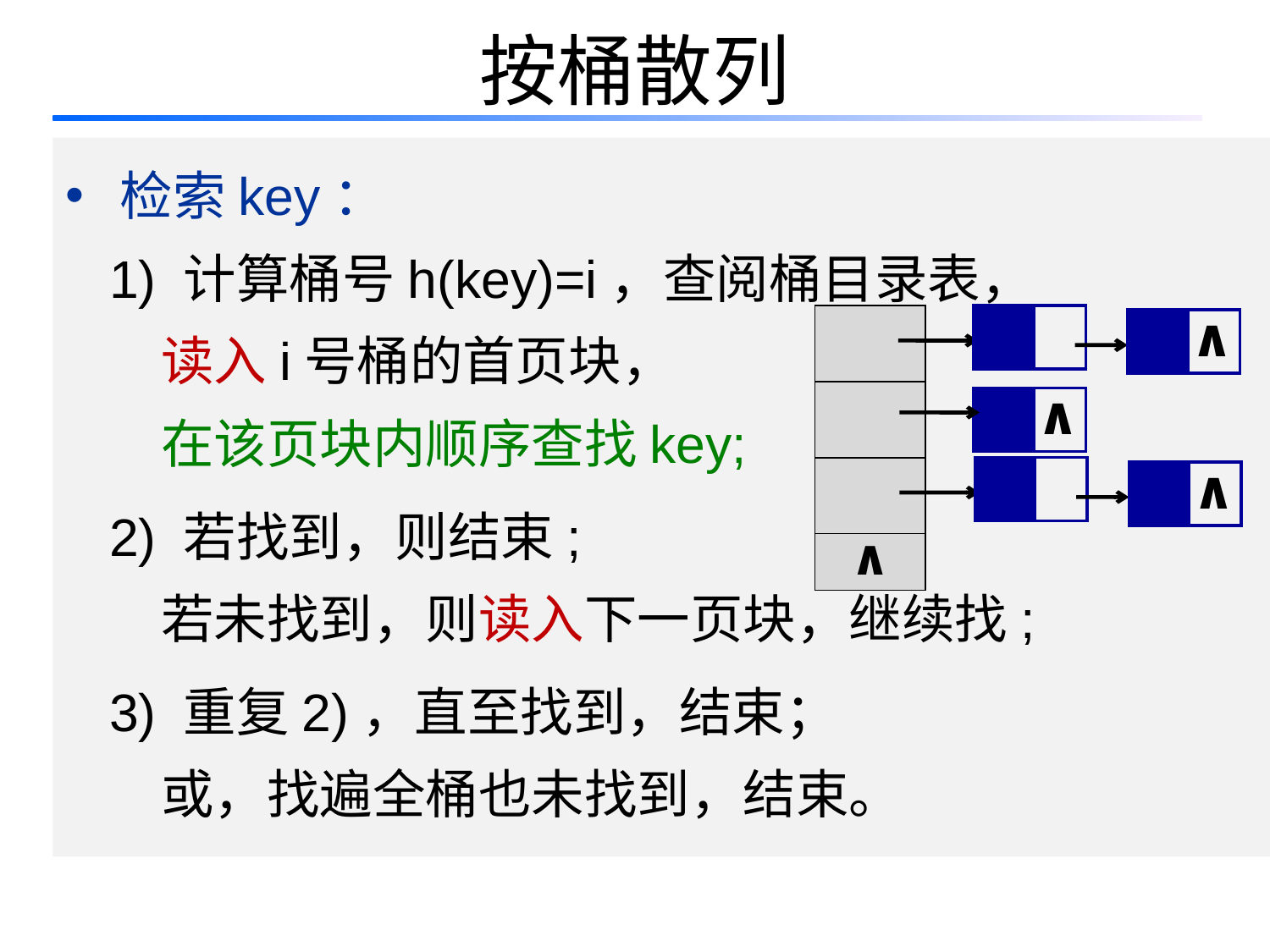

# 按桶散列

 检索key：
   1) 计算桶号h(key)=i，查阅桶目录表，
       读入i号桶的首页块，
       在该页块内顺序查找key;
   2) 若找到，则结束;
       若未找到，则读入下一页块，继续找;
   3) 重复2)，直至找到，结束；
       或，找遍全桶也未找到，结束。

|  |
| --- |
|  |
|  |
| ∧ |

 ∧

 ∧

 ∧